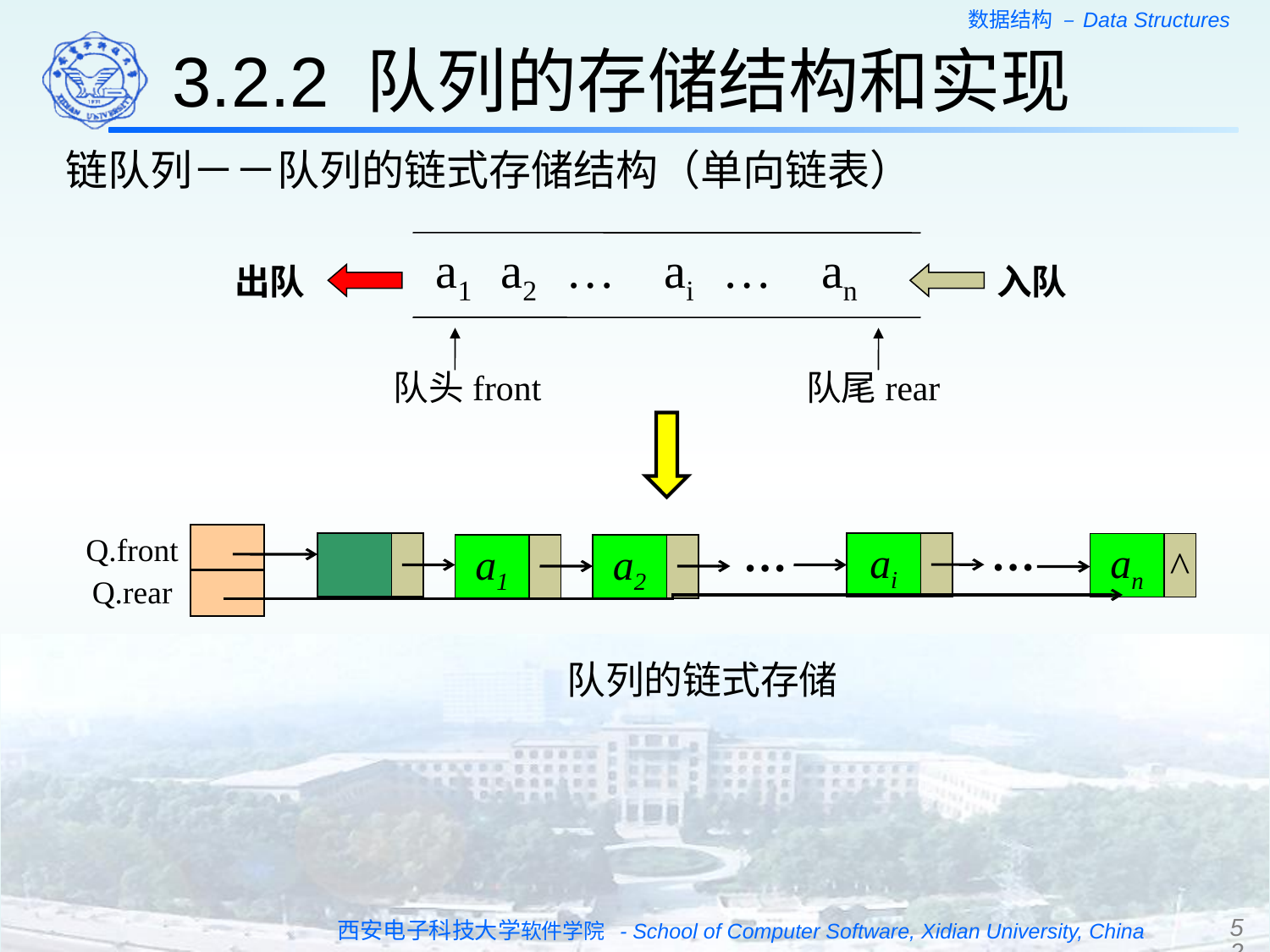

3.2.2 队列的存储结构和实现
链队列－－队列的链式存储结构（单向链表）

a1    a2    …    ai    …    an

出队

队头front

队尾rear
入队

…
…
Q.front

ai

an
^
a1

a2

Q.rear

队列的链式存储
52